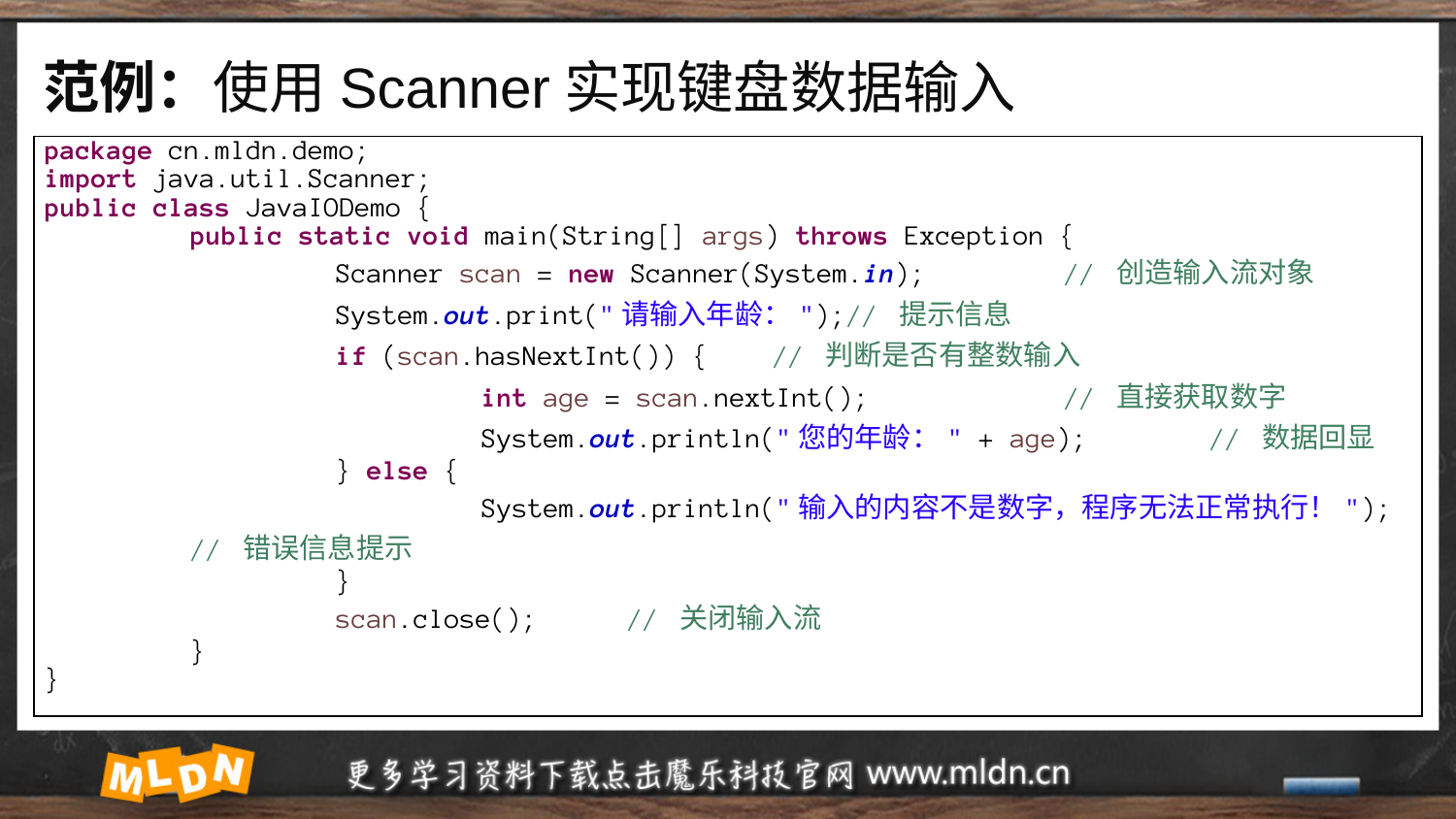

# 范例：使用Scanner实现键盘数据输入
| package cn.mldn.demo; import java.util.Scanner; public class JavaIODemo { public static void main(String[] args) throws Exception { Scanner scan = new Scanner(System.in); // 创造输入流对象 System.out.print("请输入年龄：");// 提示信息 if (scan.hasNextInt()) { // 判断是否有整数输入 int age = scan.nextInt(); // 直接获取数字 System.out.println("您的年龄：" + age); // 数据回显 } else { System.out.println("输入的内容不是数字，程序无法正常执行！"); // 错误信息提示 } scan.close(); // 关闭输入流 } } |
| --- |